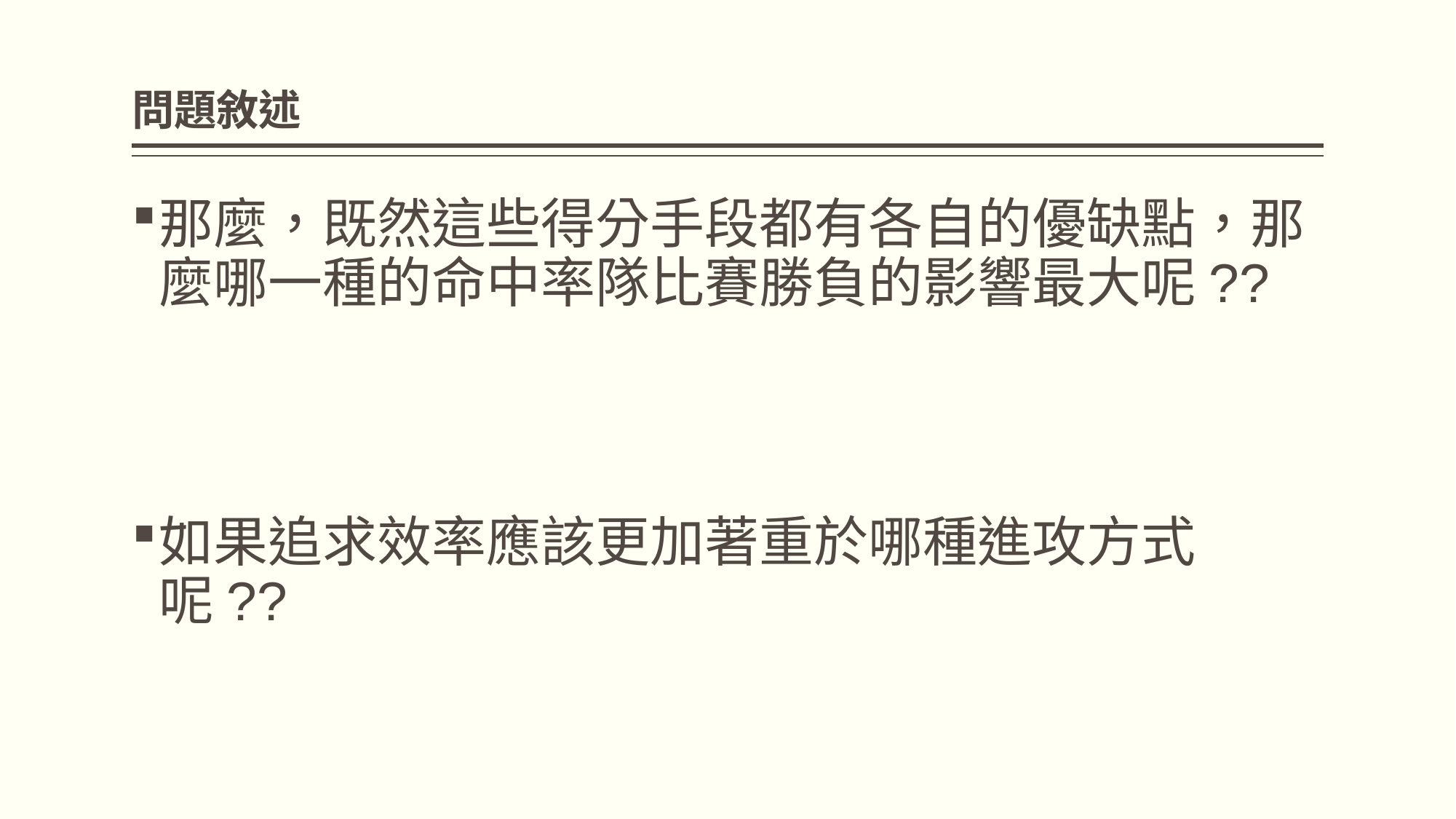

# 問題敘述
那麼，既然這些得分手段都有各自的優缺點，那麼哪一種的命中率隊比賽勝負的影響最大呢??

如果追求效率應該更加著重於哪種進攻方式呢??